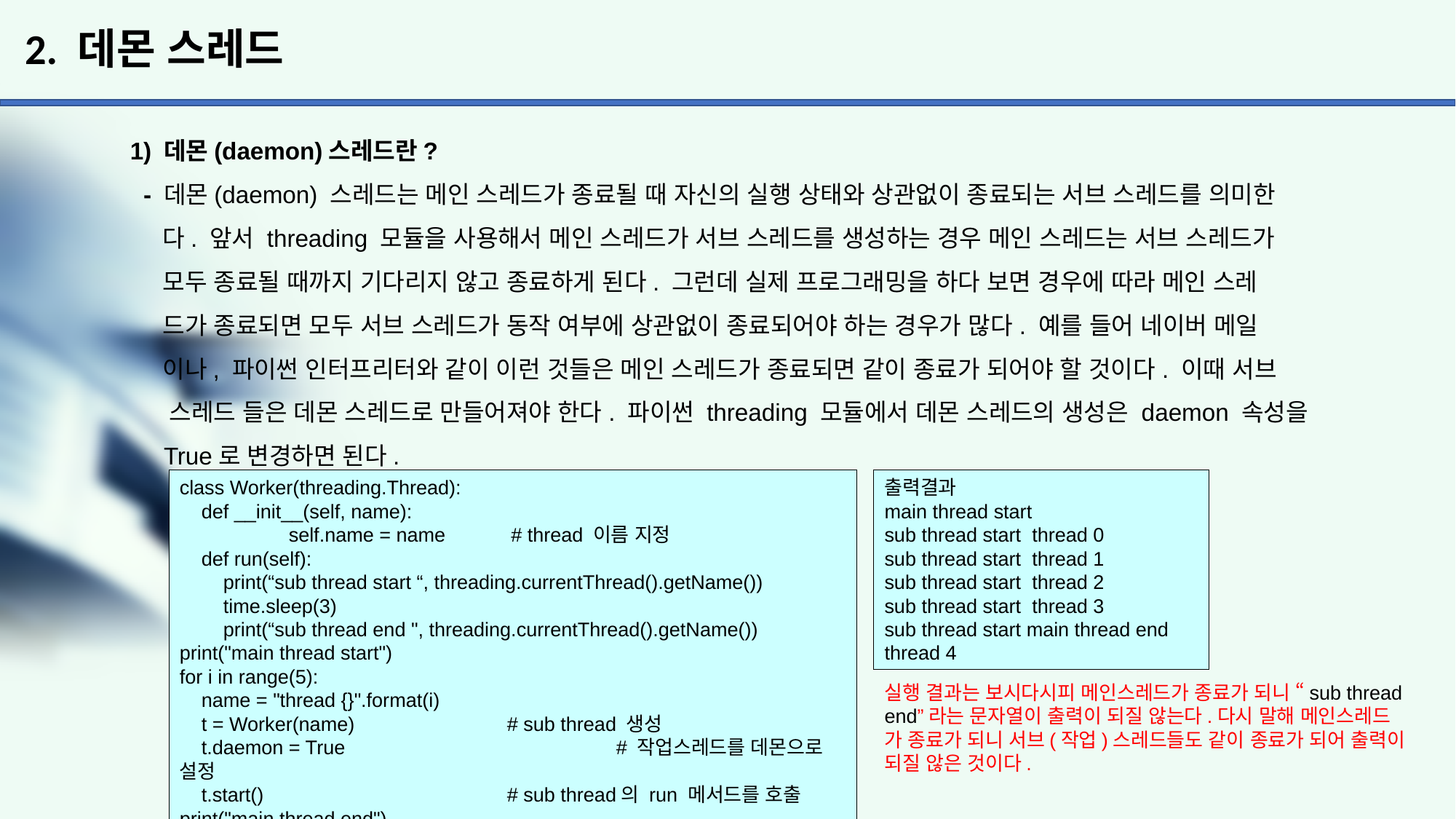

# 2. 데몬 스레드
1) 데몬(daemon)스레드란?
  - 데몬(daemon) 스레드는 메인 스레드가 종료될 때 자신의 실행 상태와 상관없이 종료되는 서브 스레드를 의미한
    다. 앞서 threading 모듈을 사용해서 메인 스레드가 서브 스레드를 생성하는 경우 메인 스레드는 서브 스레드가
    모두 종료될 때까지 기다리지 않고 종료하게 된다. 그런데 실제 프로그래밍을 하다 보면 경우에 따라 메인 스레
    드가 종료되면 모두 서브 스레드가 동작 여부에 상관없이 종료되어야 하는 경우가 많다. 예를 들어 네이버 메일
    이나, 파이썬 인터프리터와 같이 이런 것들은 메인 스레드가 종료되면 같이 종료가 되어야 할 것이다. 이때 서브
     스레드 들은 데몬 스레드로 만들어져야 한다. 파이썬 threading 모듈에서 데몬 스레드의 생성은 daemon 속성을
     True로 변경하면 된다.
class Worker(threading.Thread):
    def __init__(self, name):
	self.name = name            # thread 이름 지정
    def run(self):
        print(“sub thread start “, threading.currentThread().getName())
        time.sleep(3)
        print(“sub thread end ", threading.currentThread().getName())
print("main thread start")
for i in range(5):
    name = "thread {}".format(i)
    t = Worker(name)                	# sub thread 생성
    t.daemon = True			# 작업스레드를 데몬으로 설정
    t.start()                       		# sub thread의 run 메서드를 호출
print("main thread end")
출력결과
main thread start
sub thread start  thread 0
sub thread start  thread 1
sub thread start  thread 2
sub thread start  thread 3
sub thread start main thread end
thread 4
실행 결과는 보시다시피 메인스레드가 종료가 되니 “sub thread
end”라는 문자열이 출력이 되질 않는다.다시 말해 메인스레드
가 종료가 되니 서브(작업)스레드들도 같이 종료가 되어 출력이
되질 않은 것이다.